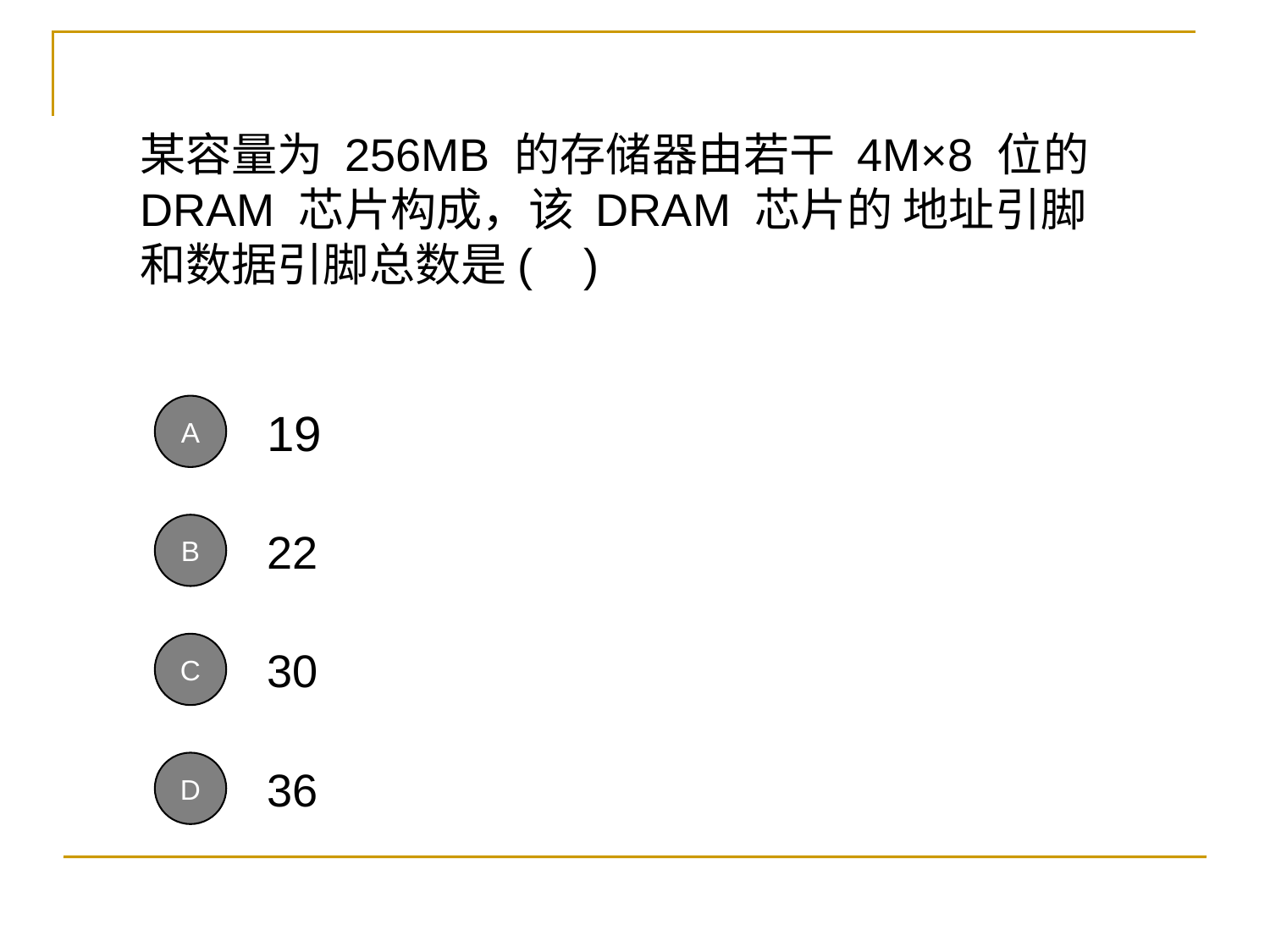

某容量为 256MB 的存储器由若干 4M×8 位的 DRAM 芯片构成，该 DRAM 芯片的 地址引脚和数据引脚总数是(    )
19
A
22
B
30
C
36
D
24